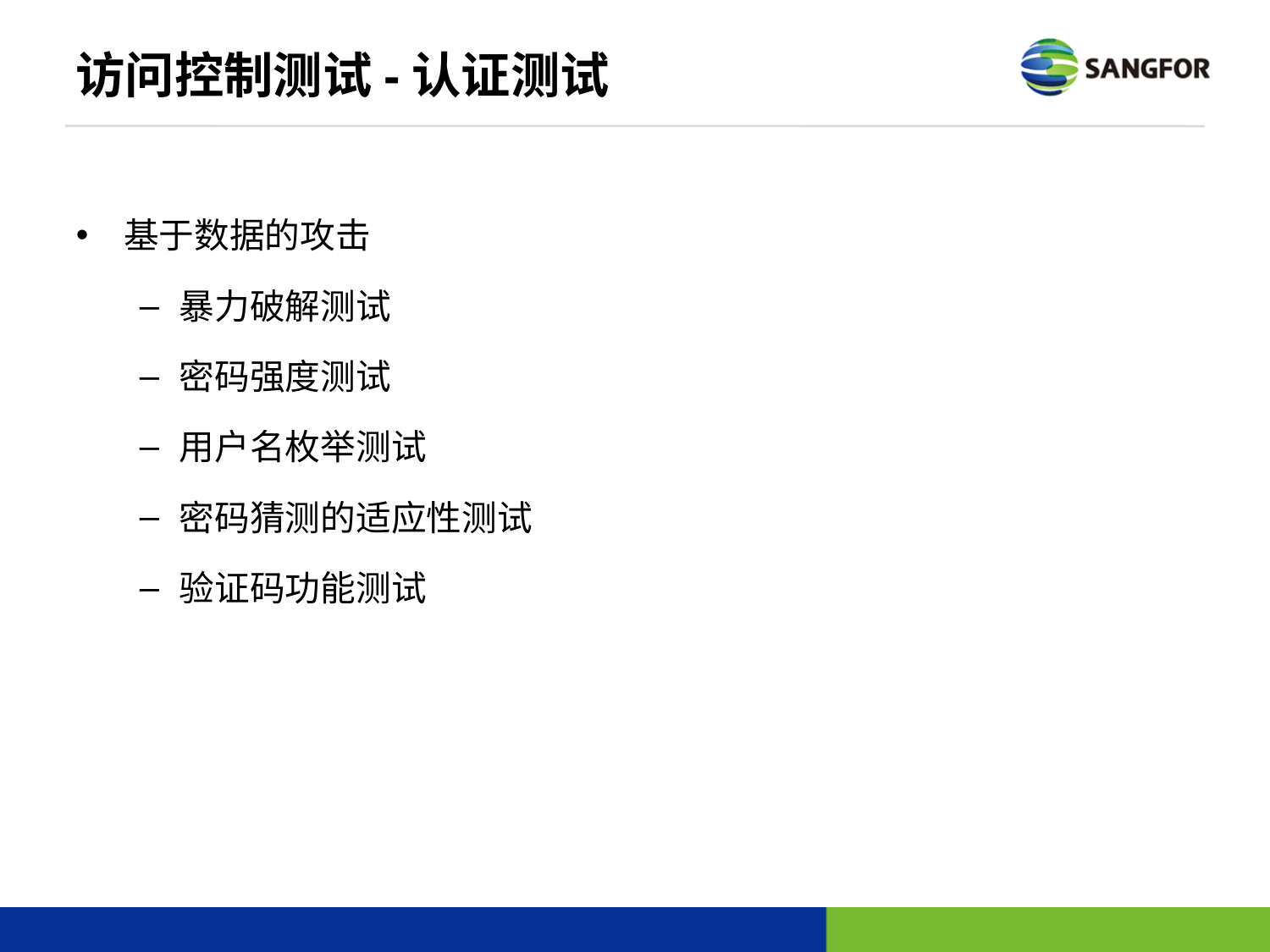

# 访问控制测试-认证测试
基于数据的攻击
暴力破解测试
密码强度测试
用户名枚举测试
密码猜测的适应性测试
验证码功能测试